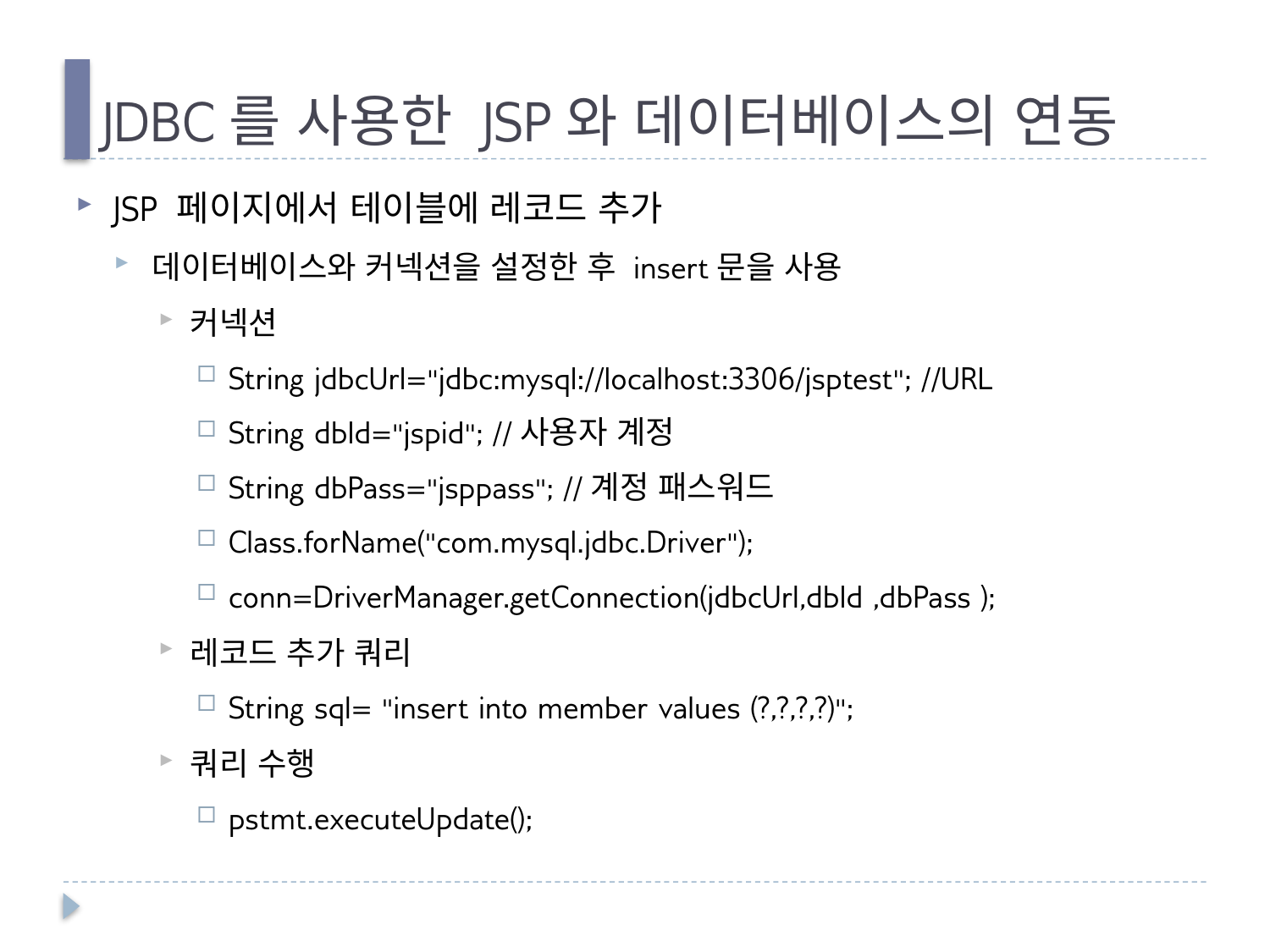

# JDBC를 사용한 JSP와 데이터베이스의 연동
JSP 페이지에서 테이블에 레코드 추가
데이터베이스와 커넥션을 설정한 후 insert문을 사용
커넥션
String jdbcUrl="jdbc:mysql://localhost:3306/jsptest"; //URL
String dbId="jspid"; //사용자 계정
String dbPass="jsppass"; //계정 패스워드
Class.forName("com.mysql.jdbc.Driver");
conn=DriverManager.getConnection(jdbcUrl,dbId ,dbPass );
레코드 추가 쿼리
String sql= "insert into member values (?,?,?,?)";
쿼리 수행
pstmt.executeUpdate();